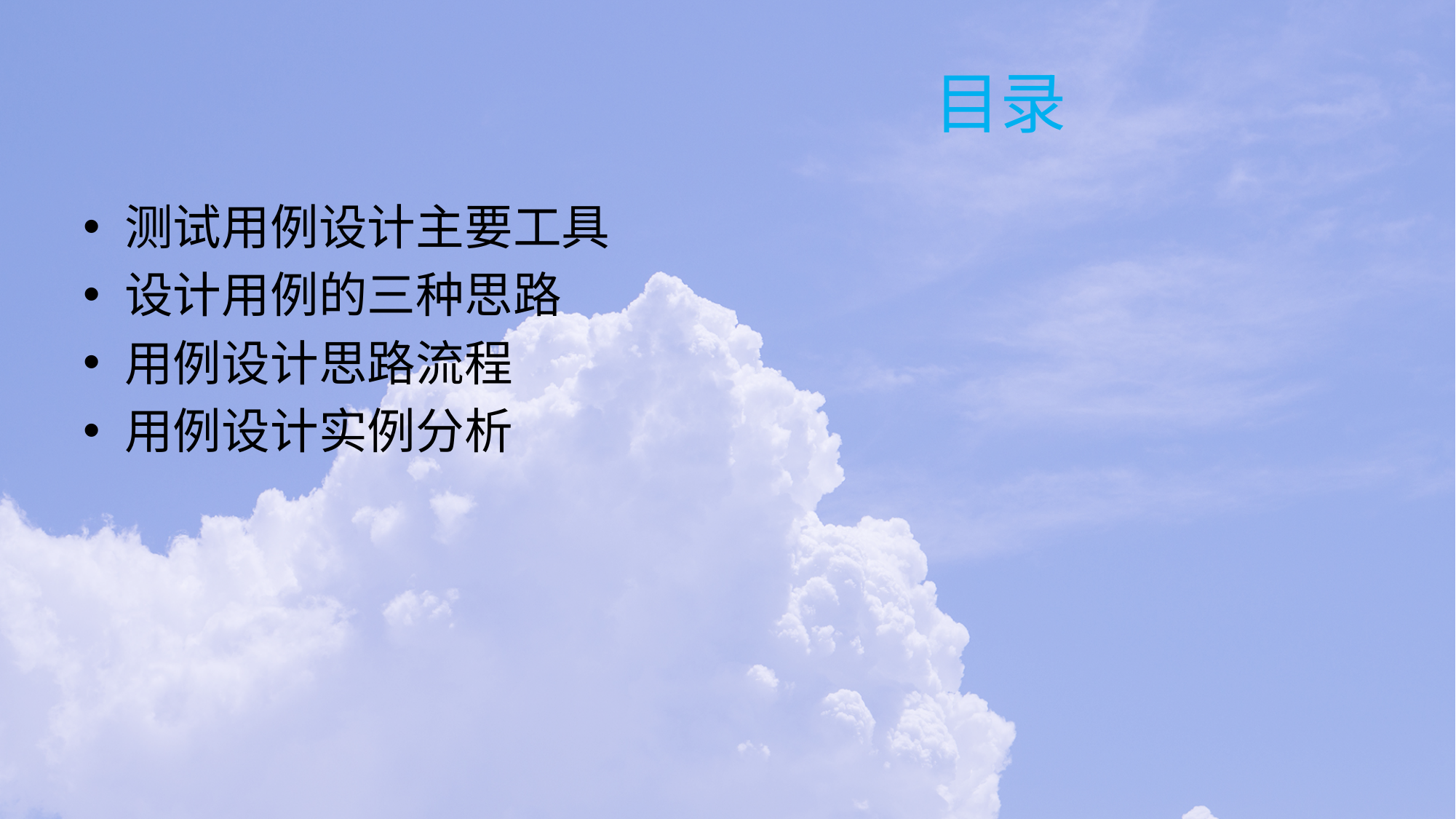

# 目录
测试用例设计主要工具
设计用例的三种思路
用例设计思路流程
用例设计实例分析